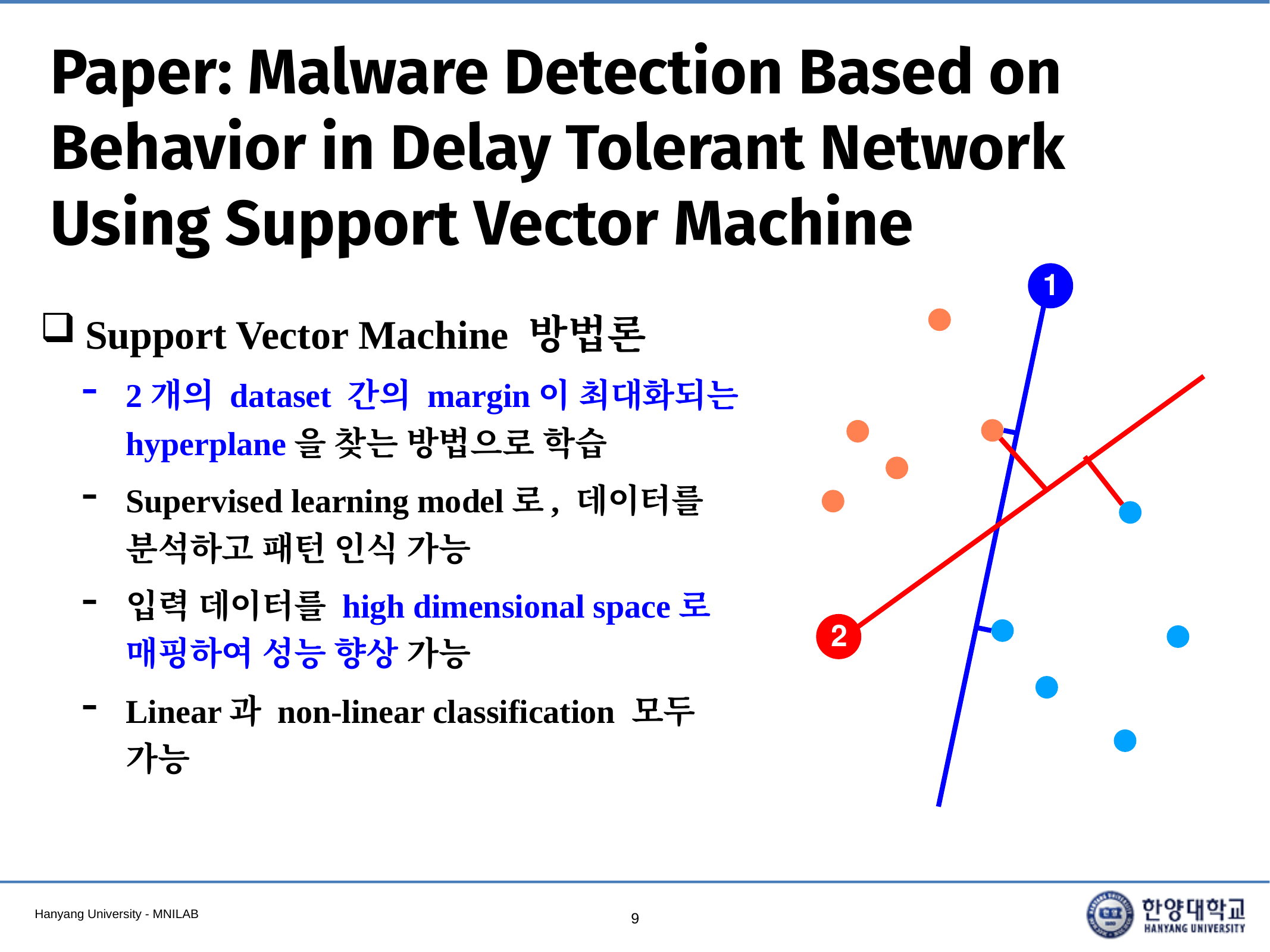

# Paper: Malware Detection Based on Behavior in Delay Tolerant Network Using Support Vector Machine
1

Support Vector Machine 방법론
2개의 dataset 간의 margin이 최대화되는 hyperplane을 찾는 방법으로 학습
Supervised learning model로, 데이터를 분석하고 패턴 인식 가능
입력 데이터를 high dimensional space로 매핑하여 성능 향상 가능
Linear과 non-linear classification 모두 가능

2

9